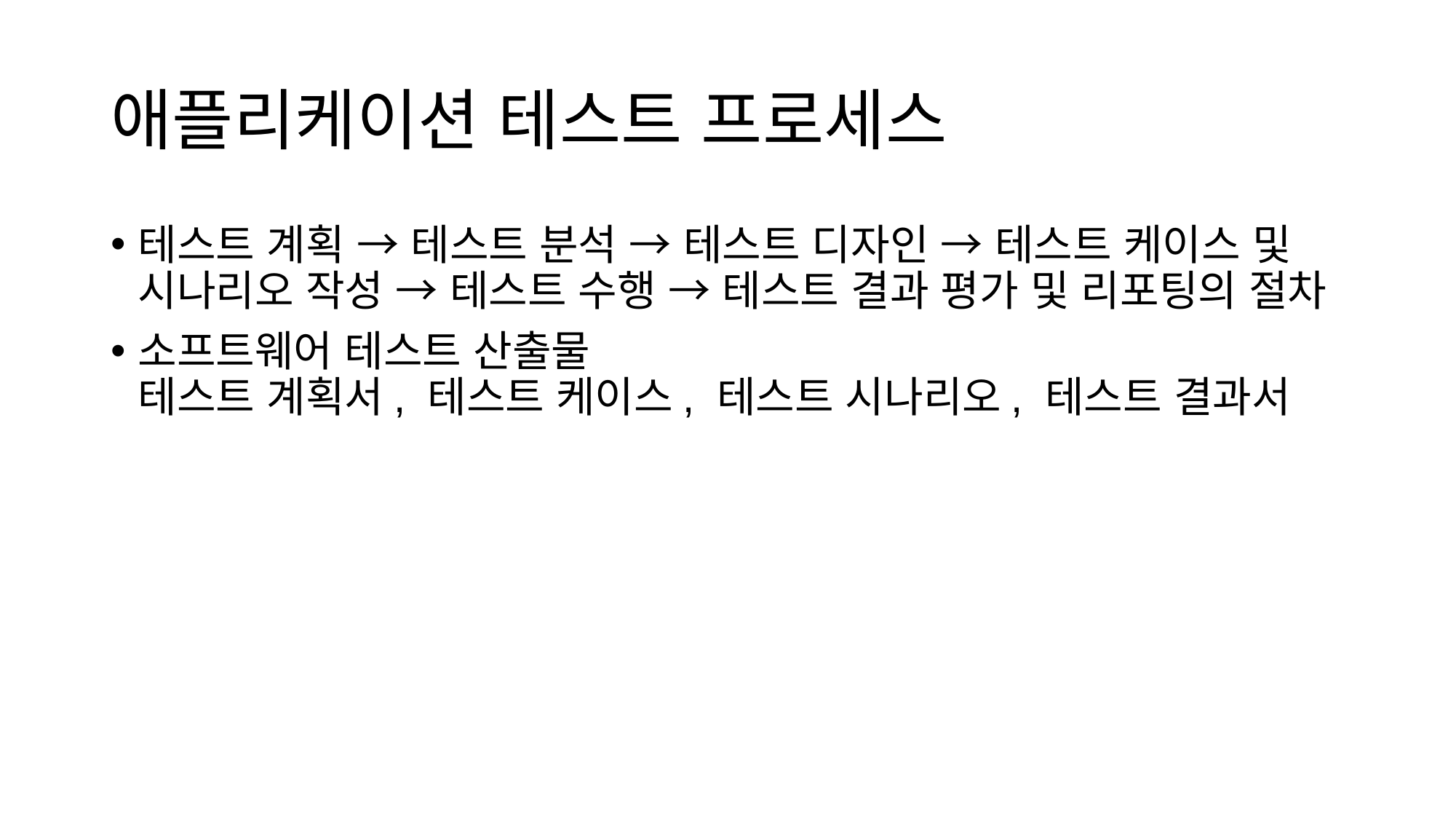

# 애플리케이션 테스트 프로세스
테스트 계획 → 테스트 분석 → 테스트 디자인 → 테스트 케이스 및 시나리오 작성 → 테스트 수행 → 테스트 결과 평가 및 리포팅의 절차
소프트웨어 테스트 산출물
테스트 계획서, 테스트 케이스, 테스트 시나리오, 테스트 결과서